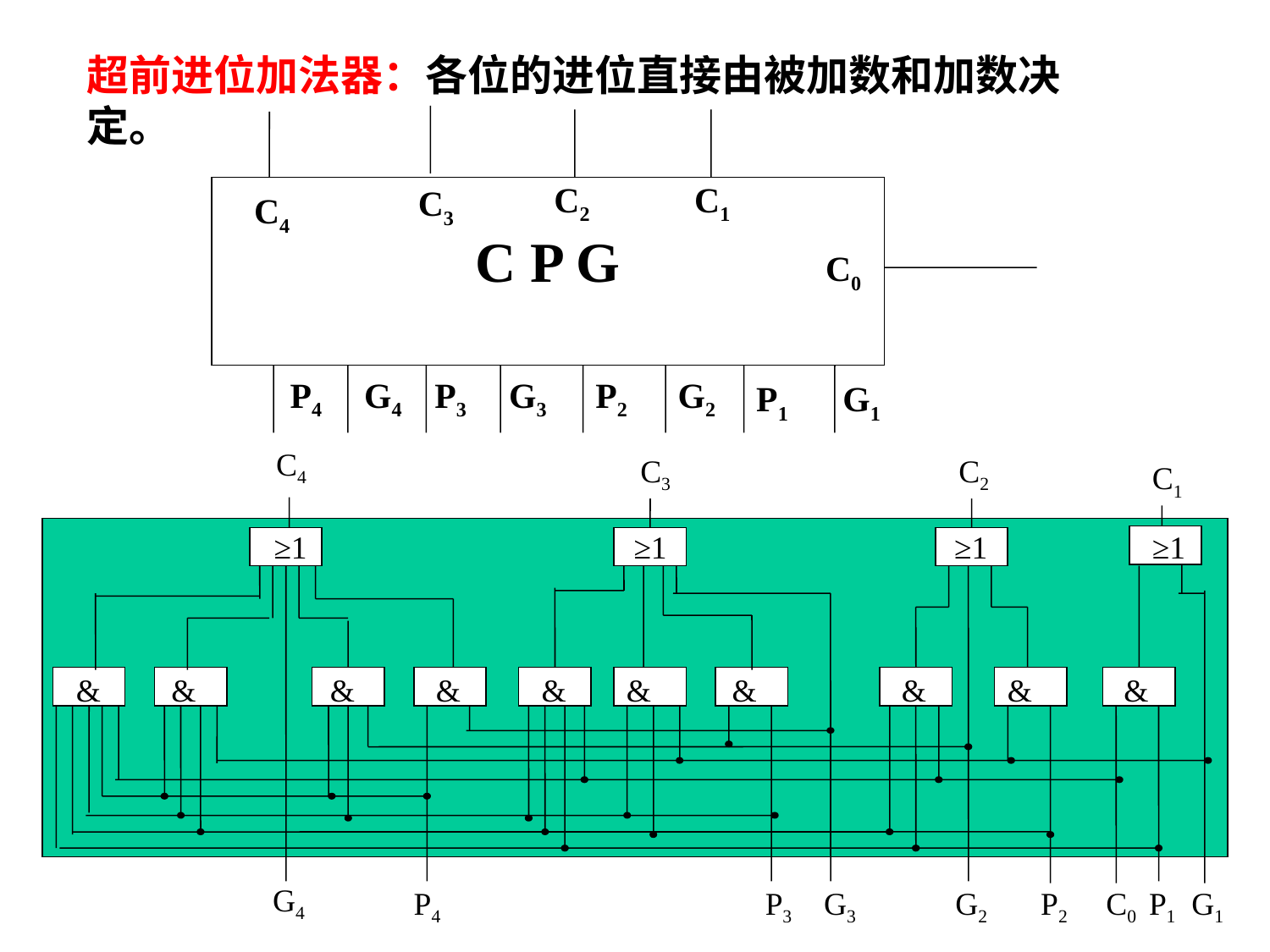

超前进位加法器：各位的进位直接由被加数和加数决定。

C P G
C2
C1
C3
C4
C0

P4
G4
P3
G3
P2
G2
P1
G1
C4
C3
C2
C1

≥1
≥1
≥1
≥1

&
&
&
&
&
&
&
&
&
&

G4
P4
P3
G3
G2
P2
C0
P1
G1